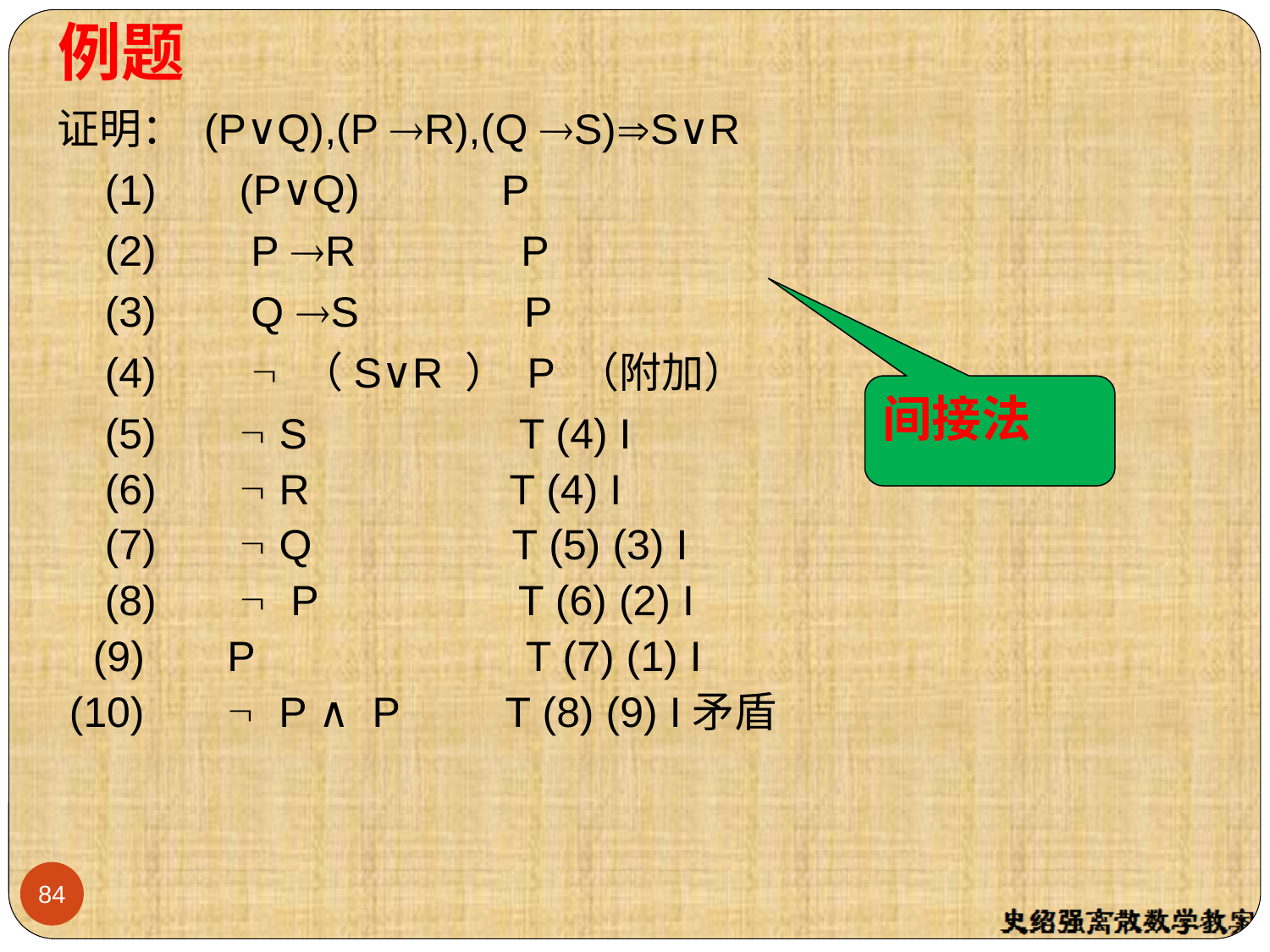

例题
证明： (P∨Q),(P →R),(Q →S)⇒S∨R
    (1)       (P∨Q)            P
    (2)        P →R              P
    (3)        Q →S              P
    (4)        ¬ （S∨R ） P （附加）
    (5)       ¬ S                  T (4) I
    (6)       ¬ R                 T (4) I
    (7)       ¬ Q                 T (5) (3) I
    (8)       ¬  P                 T (6) (2) I
   (9)       P                       T (7) (1) I
 (10)       ¬  P ∧ P         T (8) (9) I矛盾
间接法

84